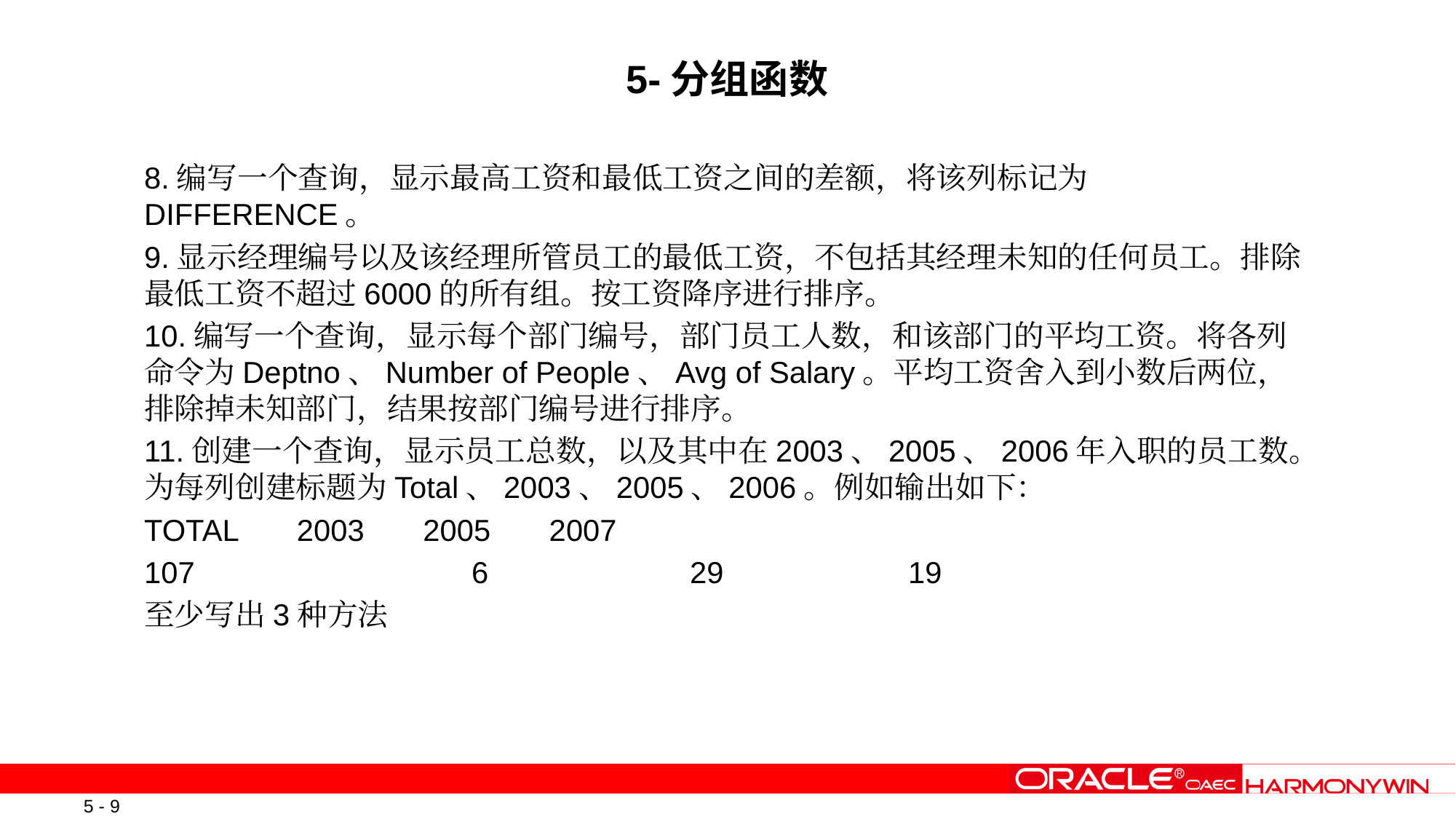

# 5-分组函数
8.编写一个查询，显示最高工资和最低工资之间的差额，将该列标记为DIFFERENCE。
9.显示经理编号以及该经理所管员工的最低工资，不包括其经理未知的任何员工。排除最低工资不超过6000的所有组。按工资降序进行排序。
10.编写一个查询，显示每个部门编号，部门员工人数，和该部门的平均工资。将各列命令为Deptno、Number of People、Avg of Salary。平均工资舍入到小数后两位，排除掉未知部门，结果按部门编号进行排序。
11.创建一个查询，显示员工总数，以及其中在2003、2005、2006年入职的员工数。为每列创建标题为Total、2003、2005、2006。例如输出如下：
TOTAL       2003       2005       2007
107          		6         		29         	19
至少写出3种方法